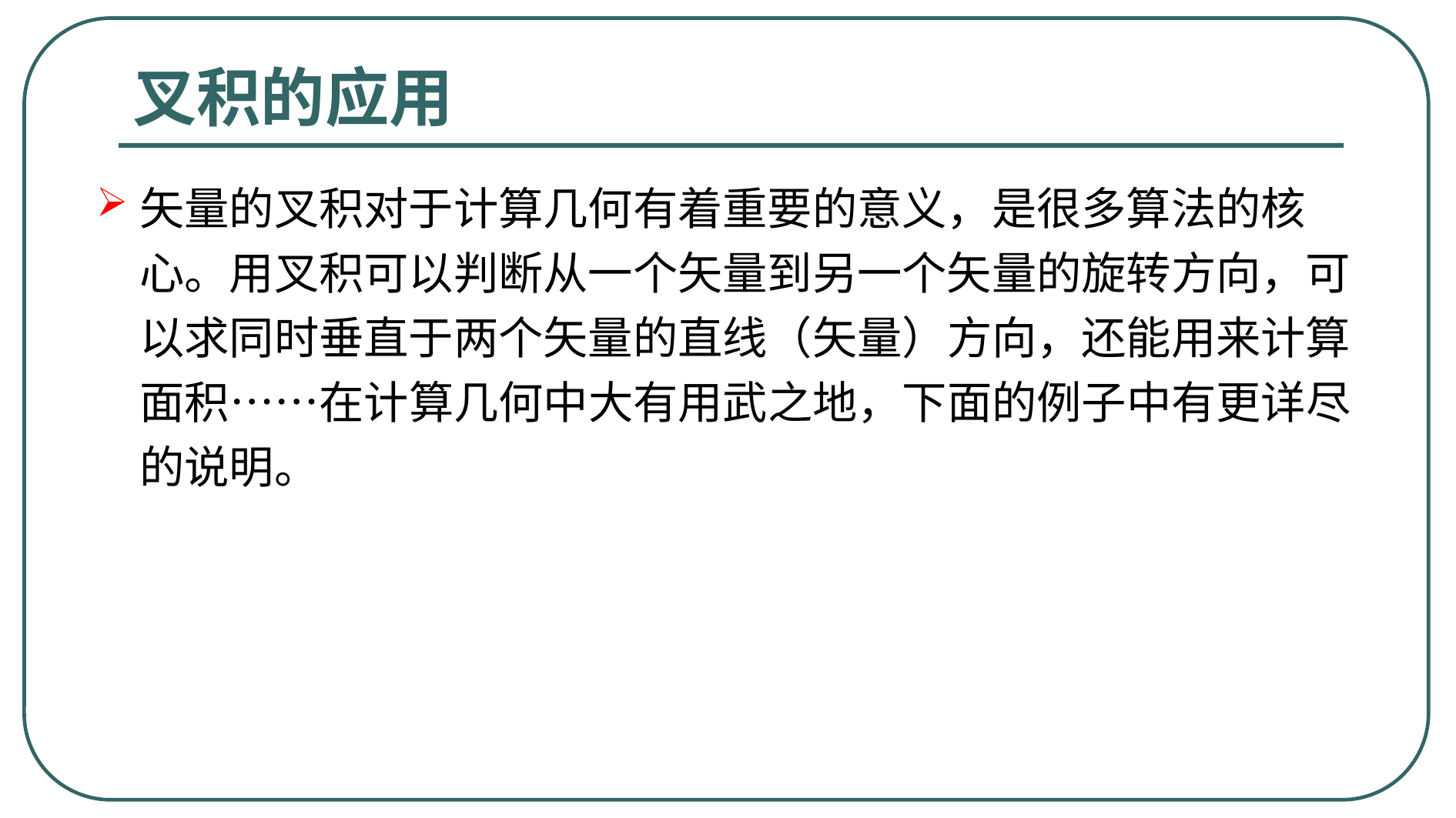

# 叉积的应用
矢量的叉积对于计算几何有着重要的意义，是很多算法的核心。用叉积可以判断从一个矢量到另一个矢量的旋转方向，可以求同时垂直于两个矢量的直线（矢量）方向，还能用来计算面积……在计算几何中大有用武之地，下面的例子中有更详尽的说明。